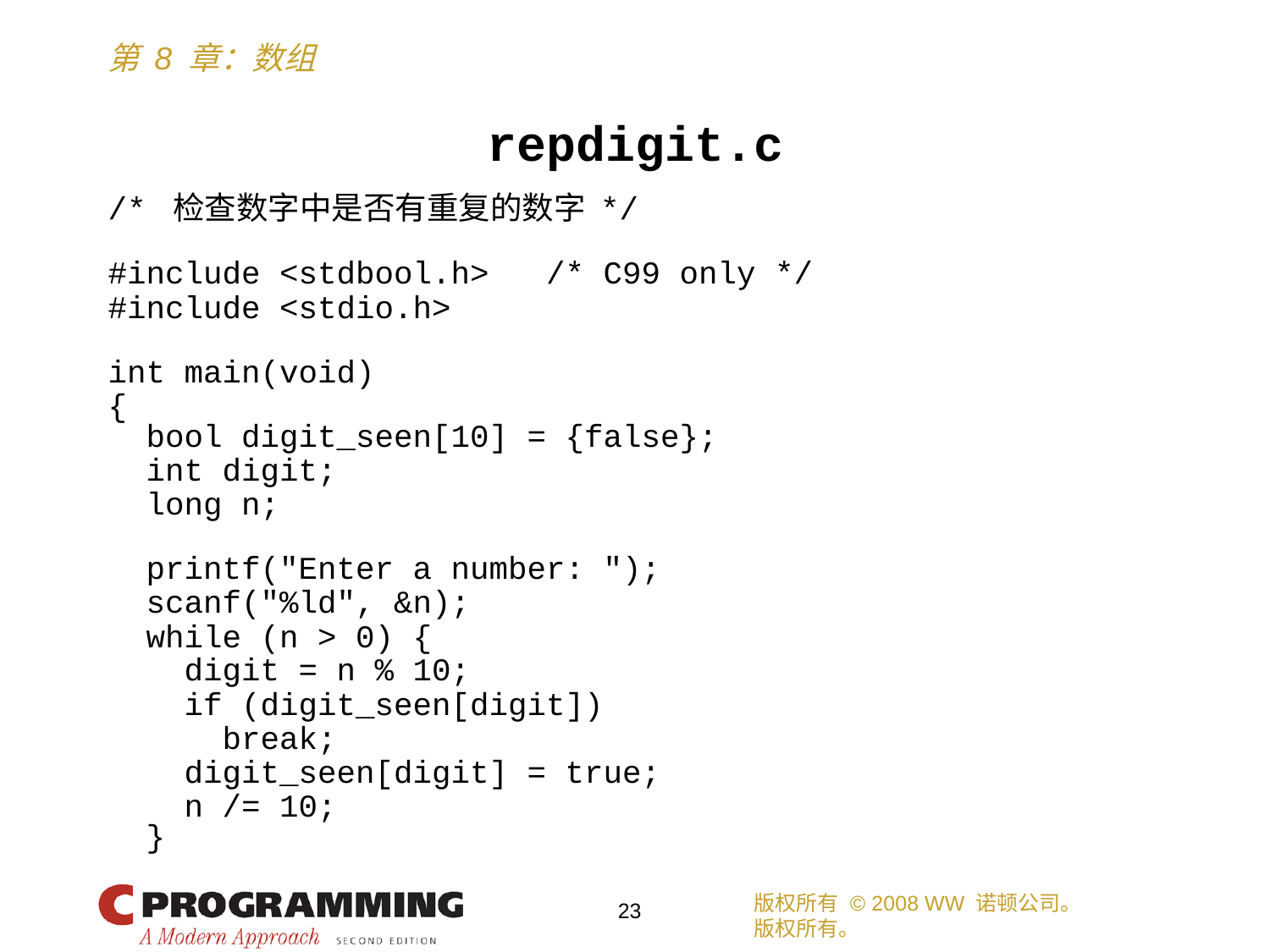

repdigit.c

/* 检查数字中是否有重复的数字 */

#include <stdbool.h>   /* C99 only */
#include <stdio.h>

int main(void)
{
  bool digit_seen[10] = {false};
  int digit;
  long n;

  printf("Enter a number: ");
  scanf("%ld", &n);
  while (n > 0) {
    digit = n % 10;
    if (digit_seen[digit])
      break;
    digit_seen[digit] = true;
    n /= 10;
  }
版权所有 © 2008 WW 诺顿公司。
版权所有。
23